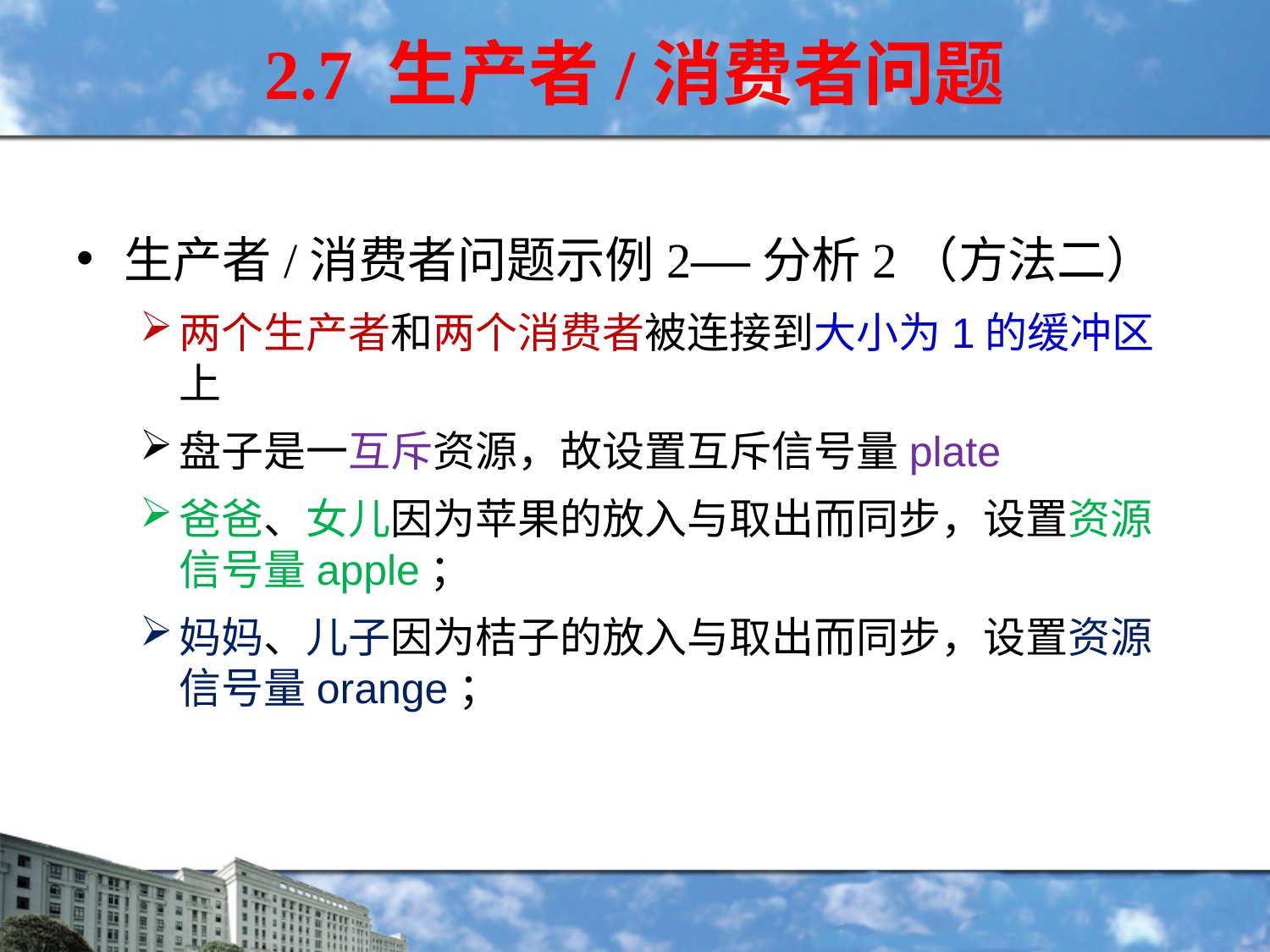

生产者/消费者问题示例2——分析2（方法二）
两个生产者和两个消费者被连接到大小为1的缓冲区上
盘子是一互斥资源，故设置互斥信号量plate
爸爸、女儿因为苹果的放入与取出而同步，设置资源信号量apple；
妈妈、儿子因为桔子的放入与取出而同步，设置资源信号量orange；
2.7 生产者/消费者问题